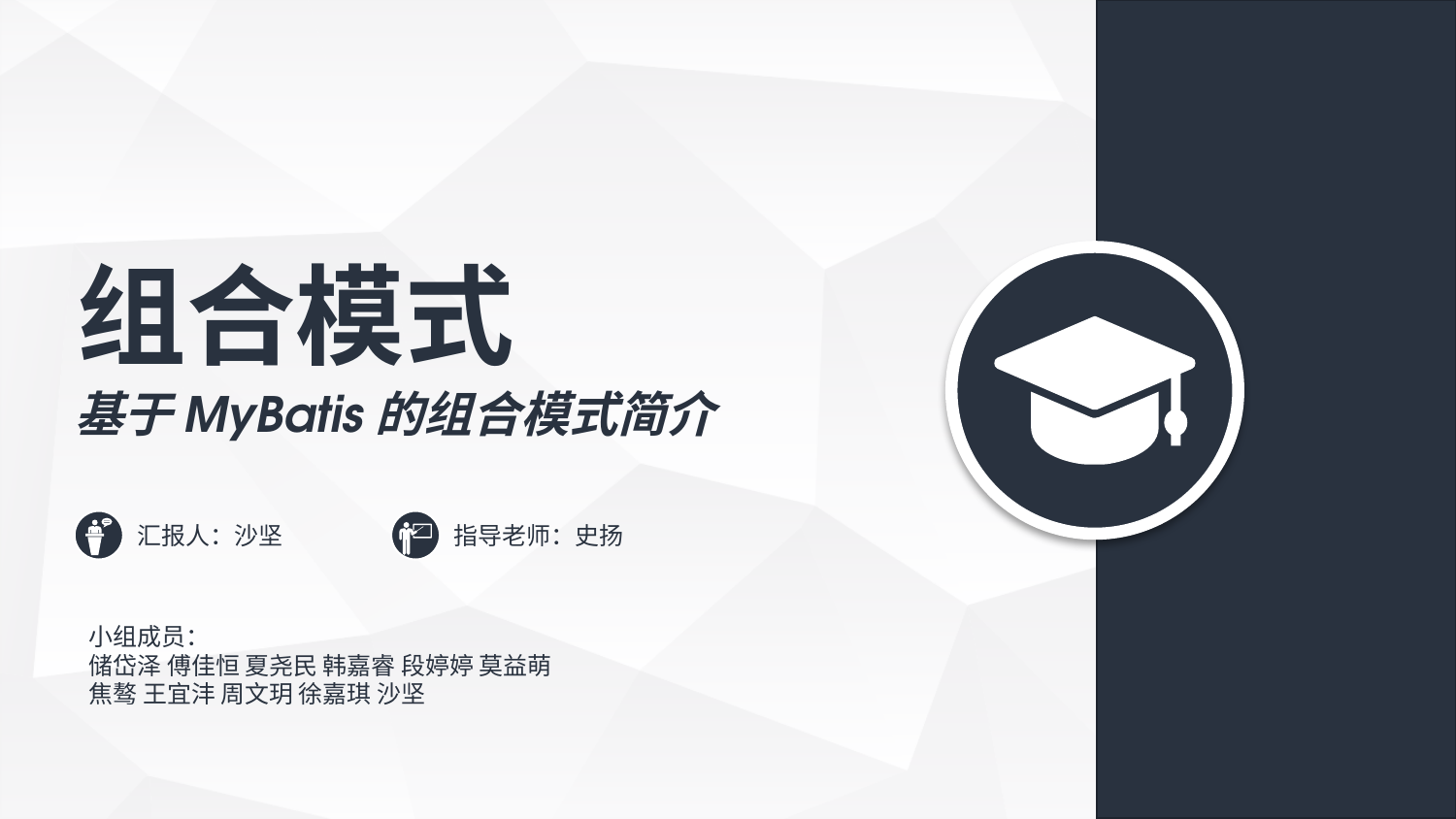

组合模式

基于MyBatis的组合模式简介

汇报人：沙坚
指导老师：史扬

小组成员：
储岱泽 傅佳恒 夏尧民 韩嘉睿 段婷婷 莫益萌
焦骜 王宜沣 周文玥 徐嘉琪 沙坚